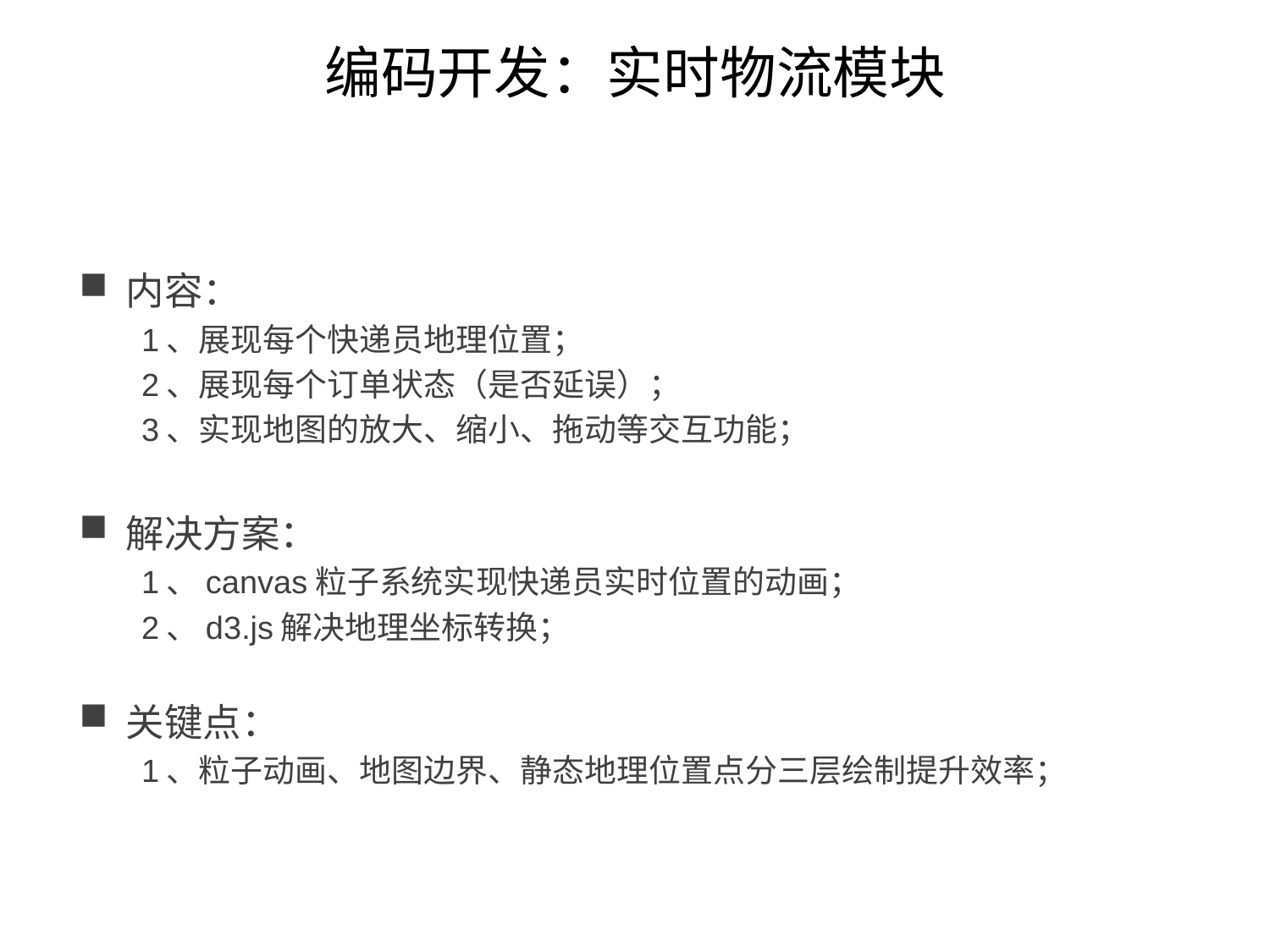

# 编码开发：实时物流模块
内容：
1、展现每个快递员地理位置；
2、展现每个订单状态（是否延误）；
3、实现地图的放大、缩小、拖动等交互功能；

解决方案：
1、canvas粒子系统实现快递员实时位置的动画；
2、d3.js解决地理坐标转换；

关键点：
1、粒子动画、地图边界、静态地理位置点分三层绘制提升效率；